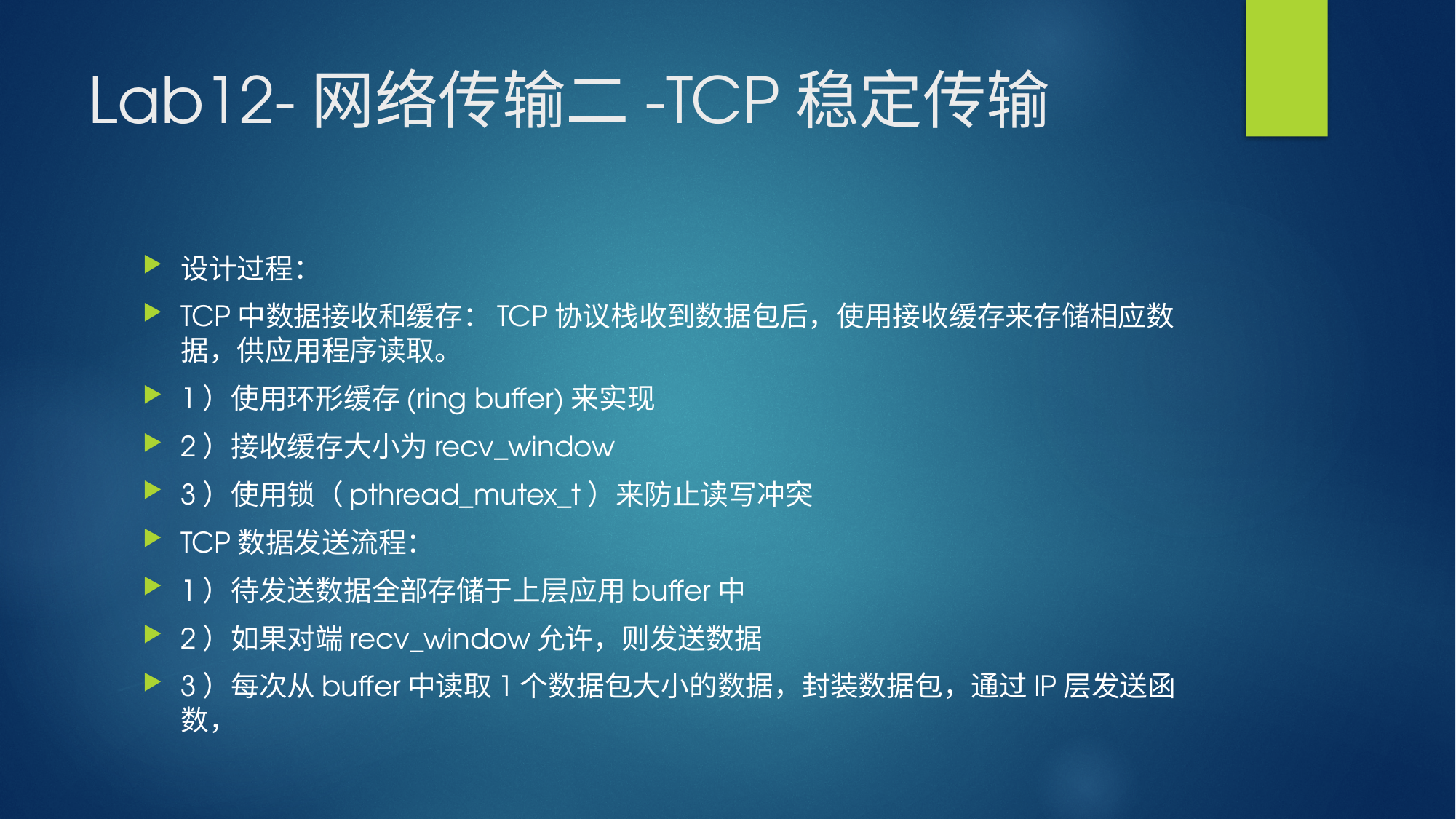

# Lab12-网络传输二-TCP稳定传输
设计过程：
TCP中数据接收和缓存：TCP协议栈收到数据包后，使用接收缓存来存储相应数据，供应用程序读取。
1）使用环形缓存(ring buffer)来实现
2）接收缓存大小为recv_window
3）使用锁（pthread_mutex_t）来防止读写冲突
TCP数据发送流程：
1）待发送数据全部存储于上层应用buffer中
2）如果对端recv_window允许，则发送数据
3）每次从buffer中读取1个数据包大小的数据，封装数据包，通过IP层发送函数，